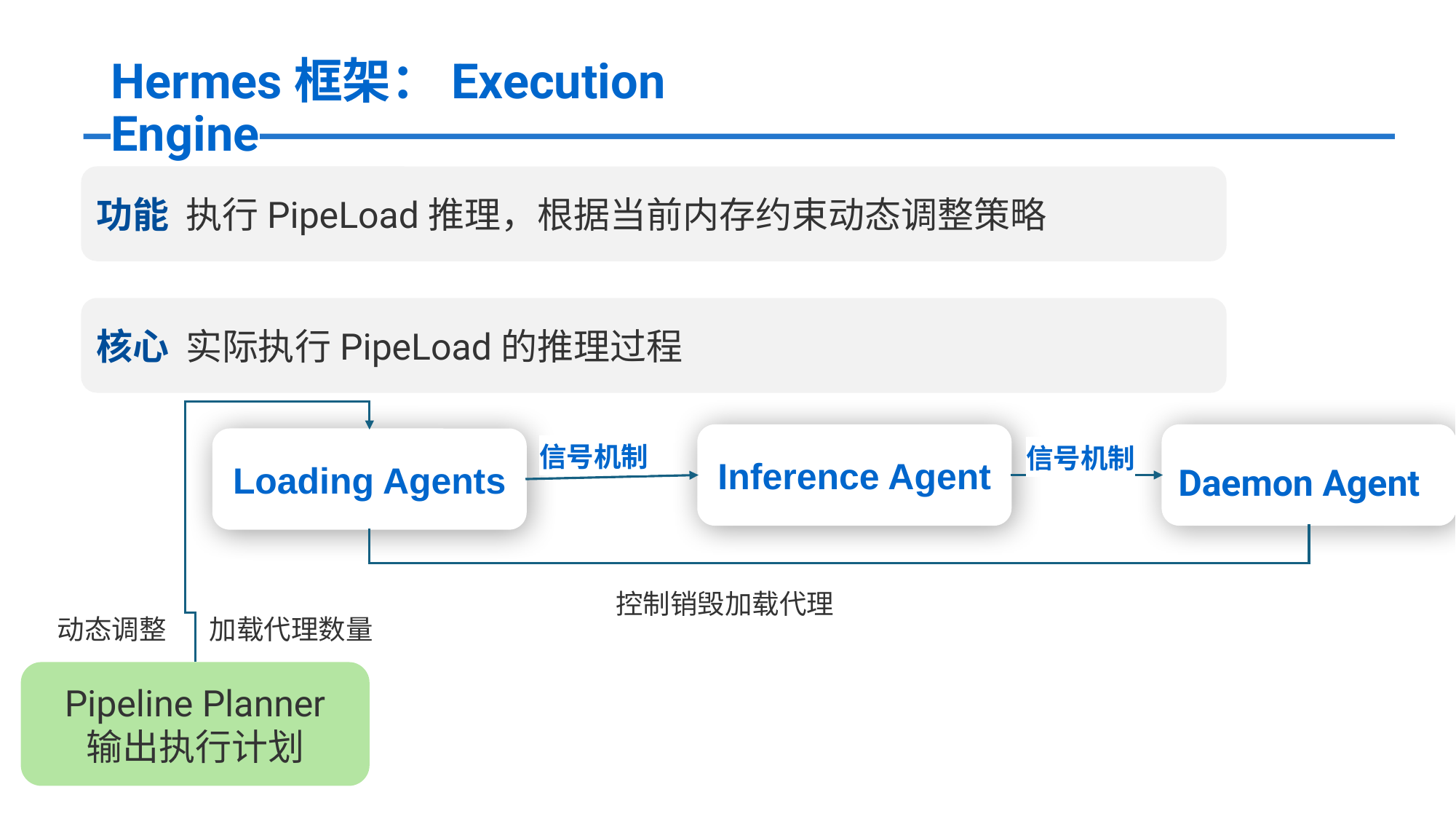

# Hermes框架：Execution Engine
功能  执行PipeLoad推理，根据当前内存约束动态调整策略
核心  实际执行PipeLoad的推理过程
信号机制
Inference Agent
Daemon Agent
信号机制
Loading Agents
控制销毁加载代理
动态调整       加载代理数量
Pipeline Planner
输出执行计划